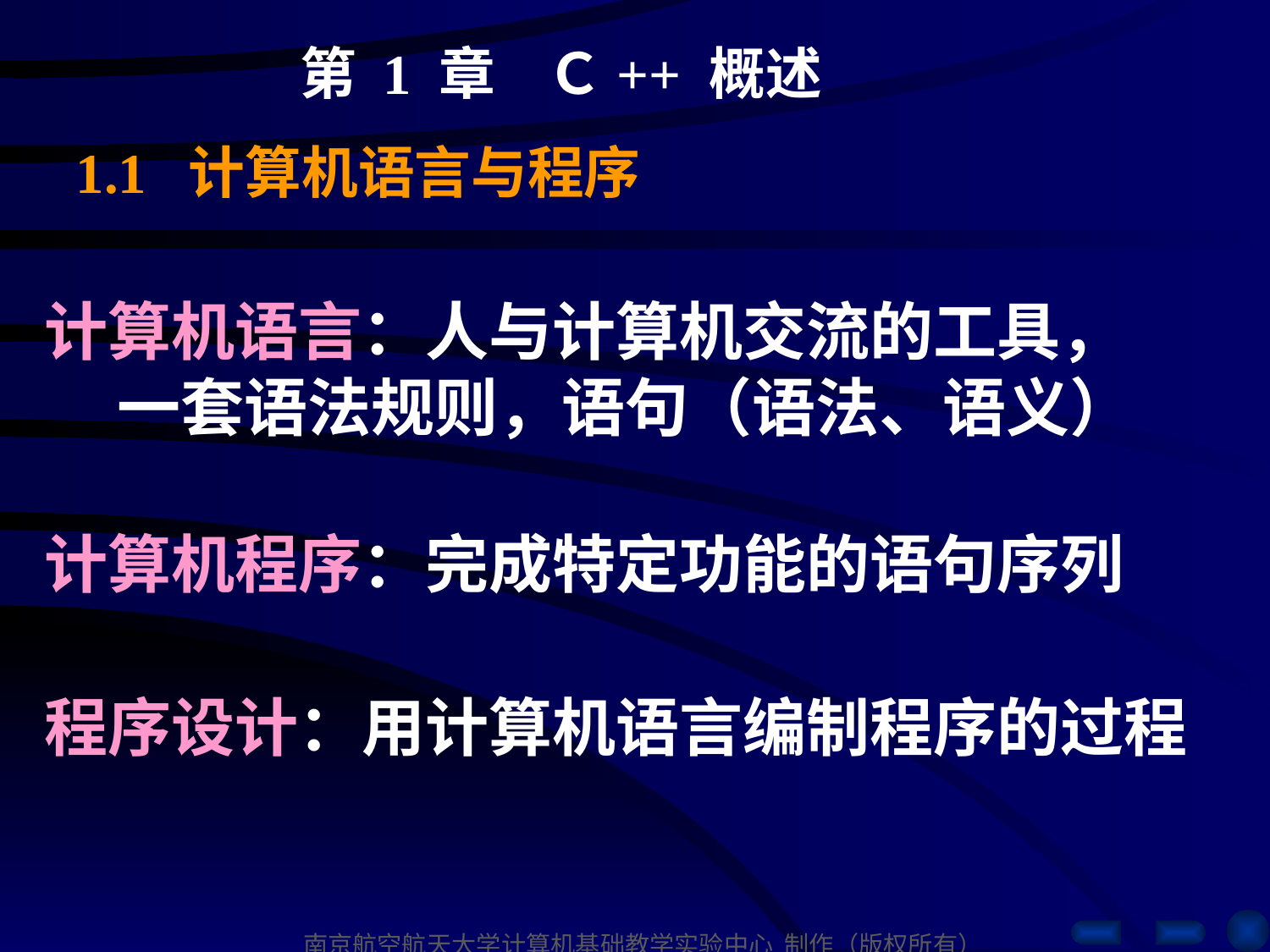

第 1 章    Ｃ++ 概述
1.1  计算机语言与程序
计算机语言：人与计算机交流的工具，
    一套语法规则，语句（语法、语义）
计算机程序：完成特定功能的语句序列
程序设计：用计算机语言编制程序的过程